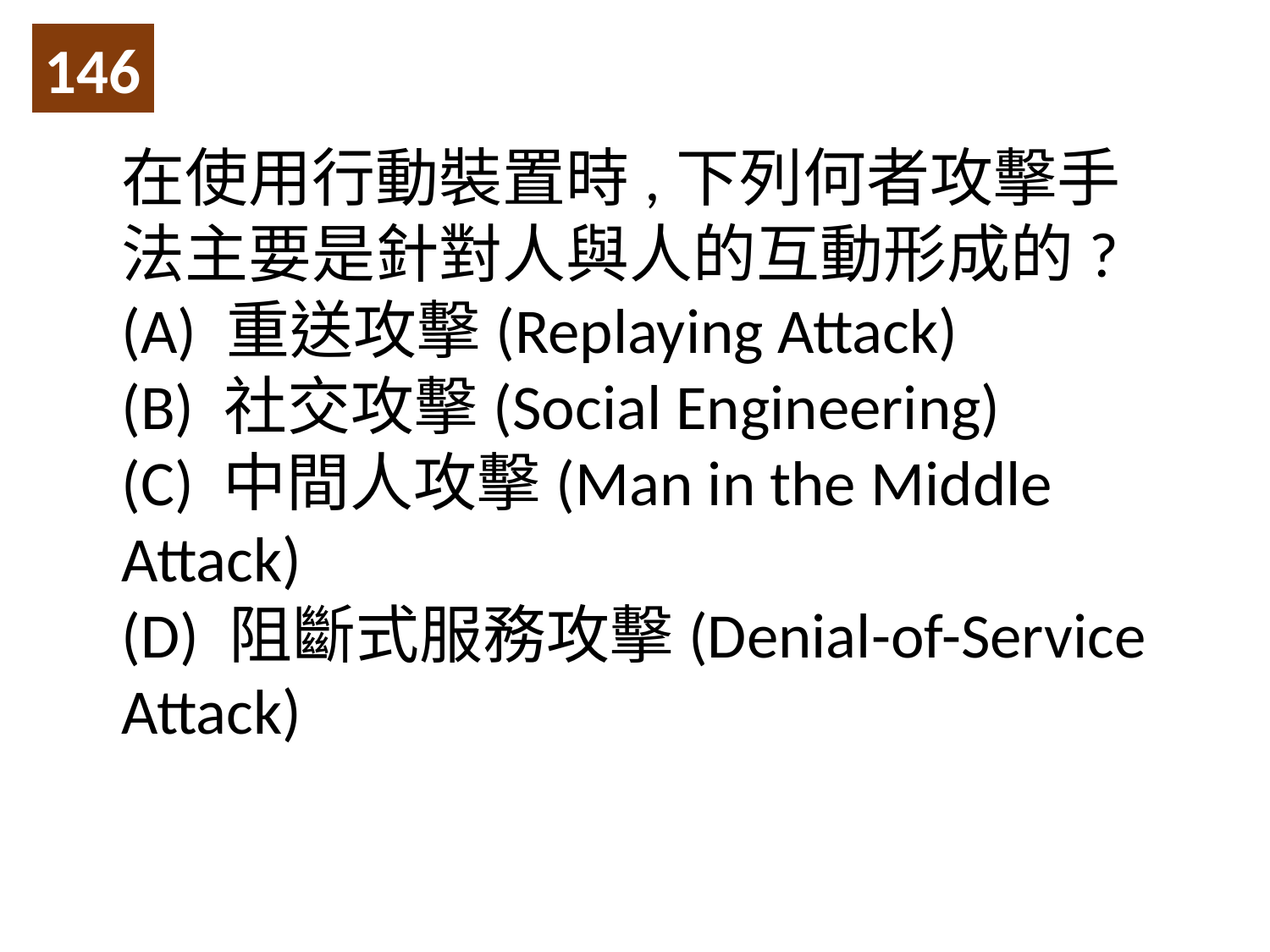

146
在使用行動裝置時,下列何者攻擊手法主要是針對人與人的互動形成的?
(A) 重送攻擊(Replaying Attack)
(B) 社交攻擊(Social Engineering)
(C) 中間人攻擊(Man in the Middle Attack)
(D) 阻斷式服務攻擊(Denial-of-Service Attack)